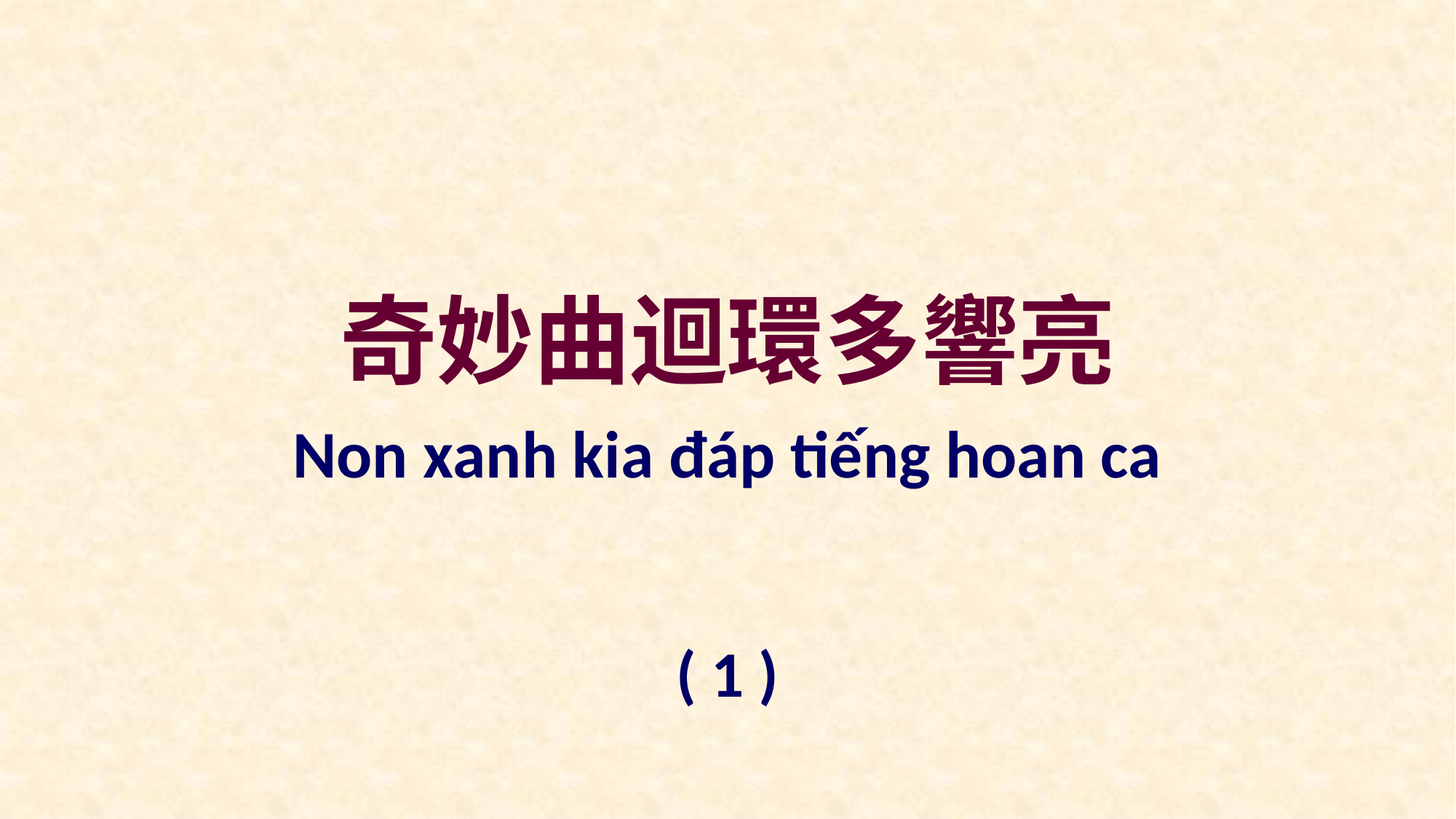

奇妙曲迴環多響亮
Non xanh kia đáp tiếng hoan ca
( 1 )